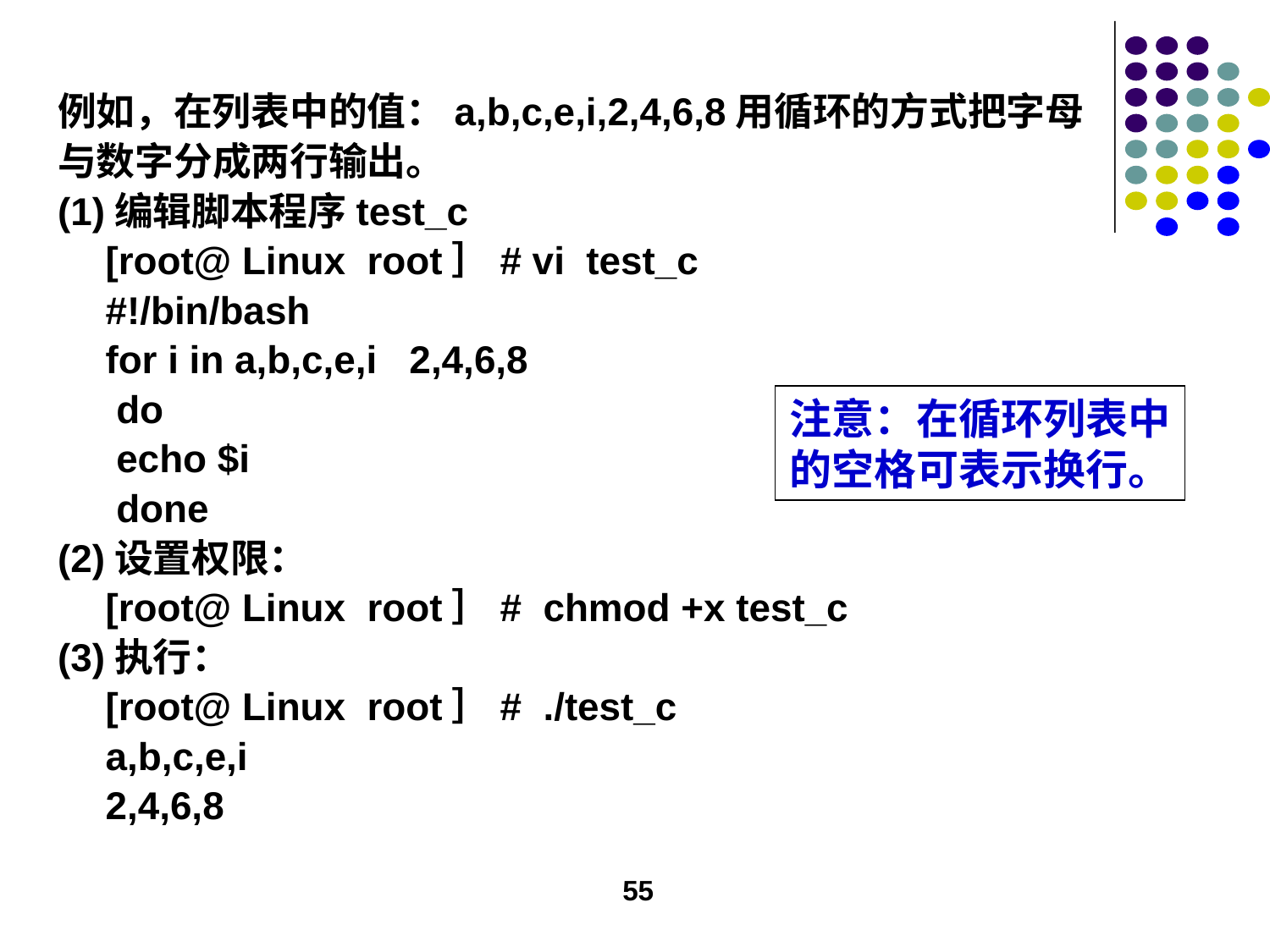

例如，在列表中的值：a,b,c,e,i,2,4,6,8用循环的方式把字母
与数字分成两行输出。
(1)编辑脚本程序test_c
[root@ Linux  root］# vi  test_c
#!/bin/bash
for i in a,b,c,e,i   2,4,6,8
 do
 echo $i
 done
(2)设置权限：
[root@ Linux  root］#  chmod +x test_c
(3)执行：
[root@ Linux  root］#  ./test_c
a,b,c,e,i
2,4,6,8
注意：在循环列表中的空格可表示换行。
55